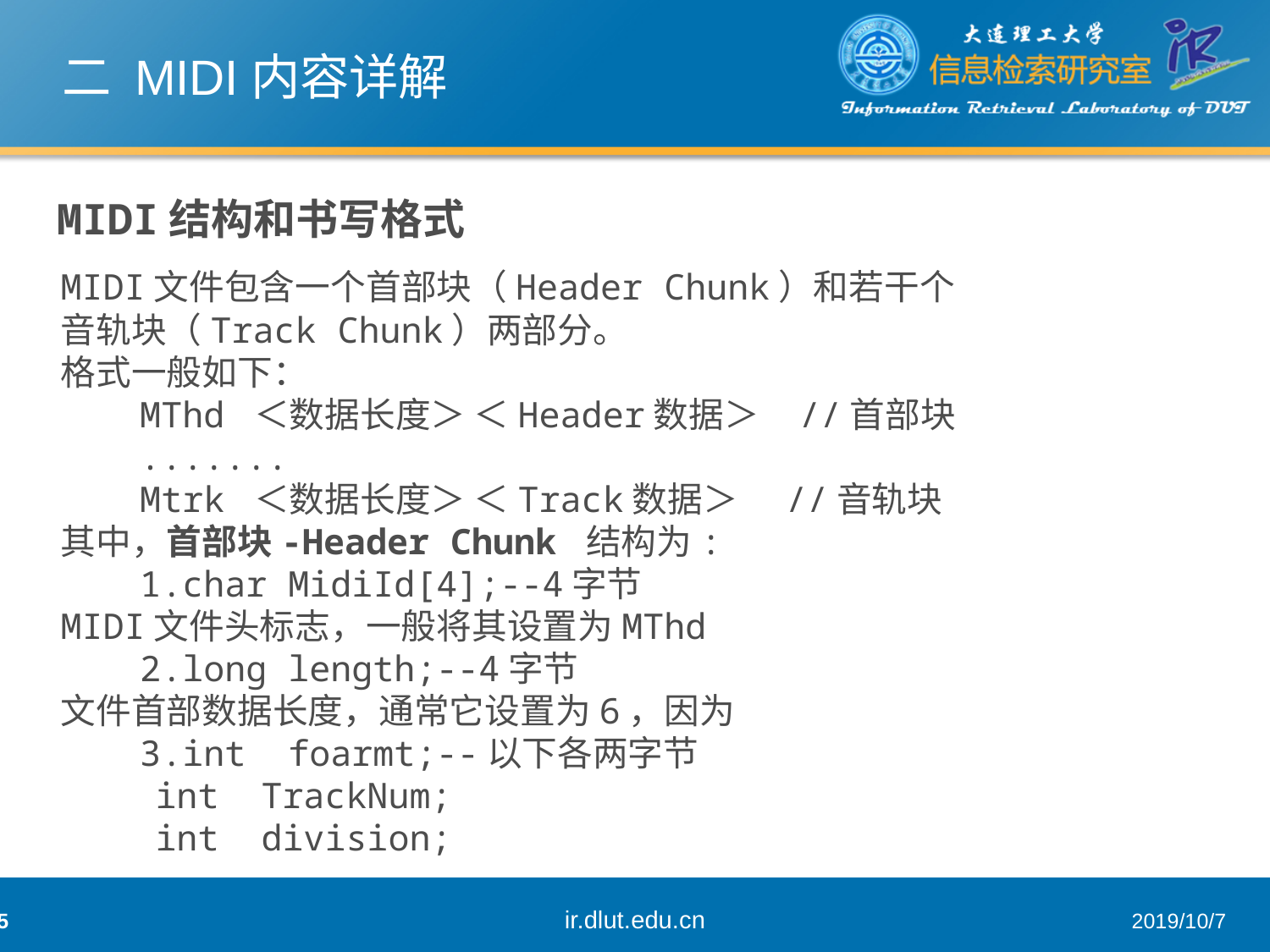

# 二 MIDI内容详解
MIDI结构和书写格式
MIDI文件包含一个首部块（Header Chunk）和若干个音轨块（Track Chunk）两部分。
格式一般如下：
　　MThd ＜数据长度＞ ＜Header数据＞    //首部块
　　.......
　　Mtrk ＜数据长度＞ ＜Track数据＞     //音轨块
其中，首部块-Header Chunk 结构为:
　　1.char MidiId[4];--4字节
MIDI文件头标志，一般将其设置为MThd
　　2.long length;--4字节
文件首部数据长度，通常它设置为6，因为
　　3.int  foarmt;--以下各两字节
　　  int  TrackNum;
　　  int  division;